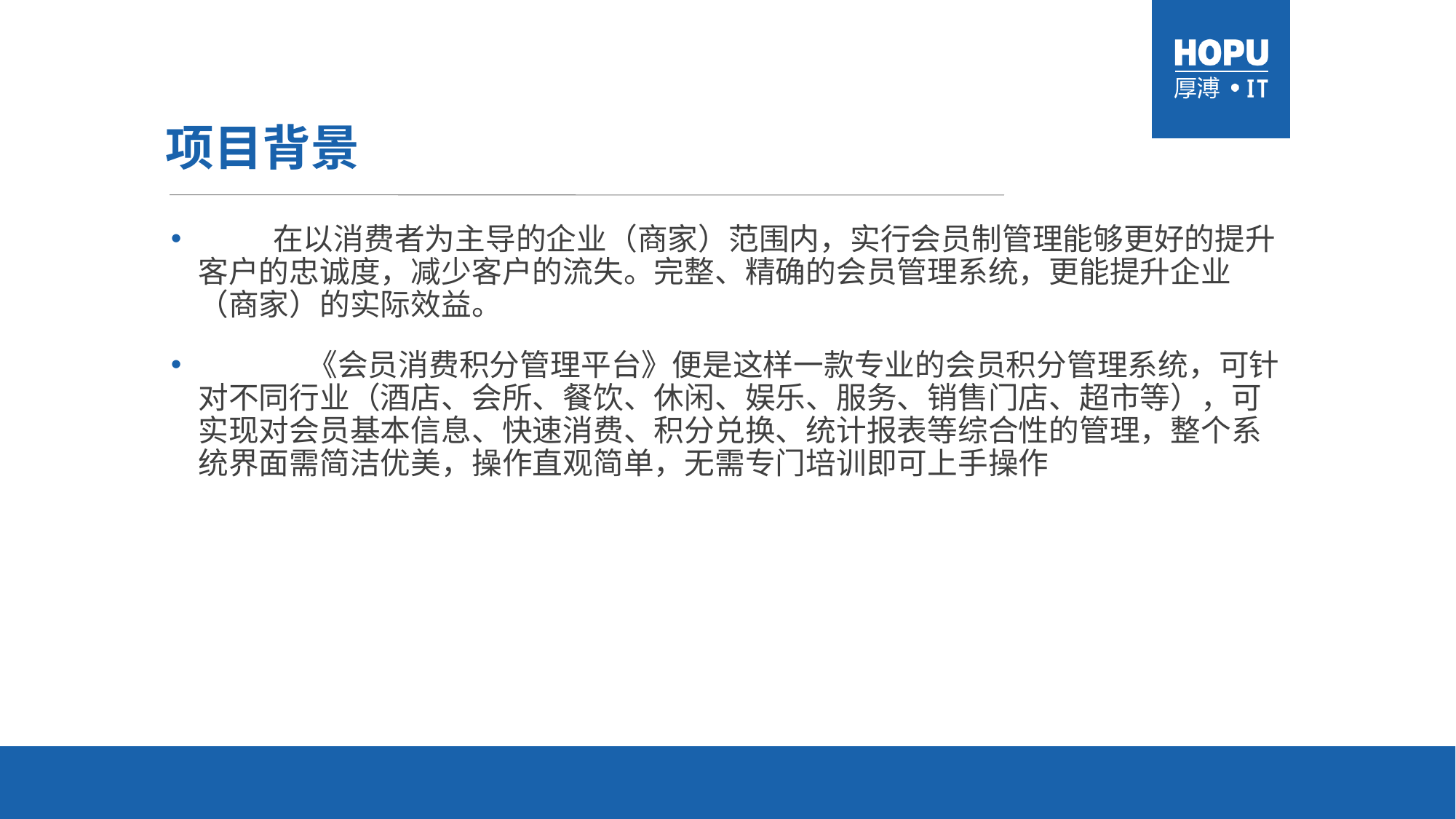

# 项目背景
          在以消费者为主导的企业（商家）范围内，实行会员制管理能够更好的提升客户的忠诚度，减少客户的流失。完整、精确的会员管理系统，更能提升企业（商家）的实际效益。
	《会员消费积分管理平台》便是这样一款专业的会员积分管理系统，可针对不同行业（酒店、会所、餐饮、休闲、娱乐、服务、销售门店、超市等），可实现对会员基本信息、快速消费、积分兑换、统计报表等综合性的管理，整个系统界面需简洁优美，操作直观简单，无需专门培训即可上手操作